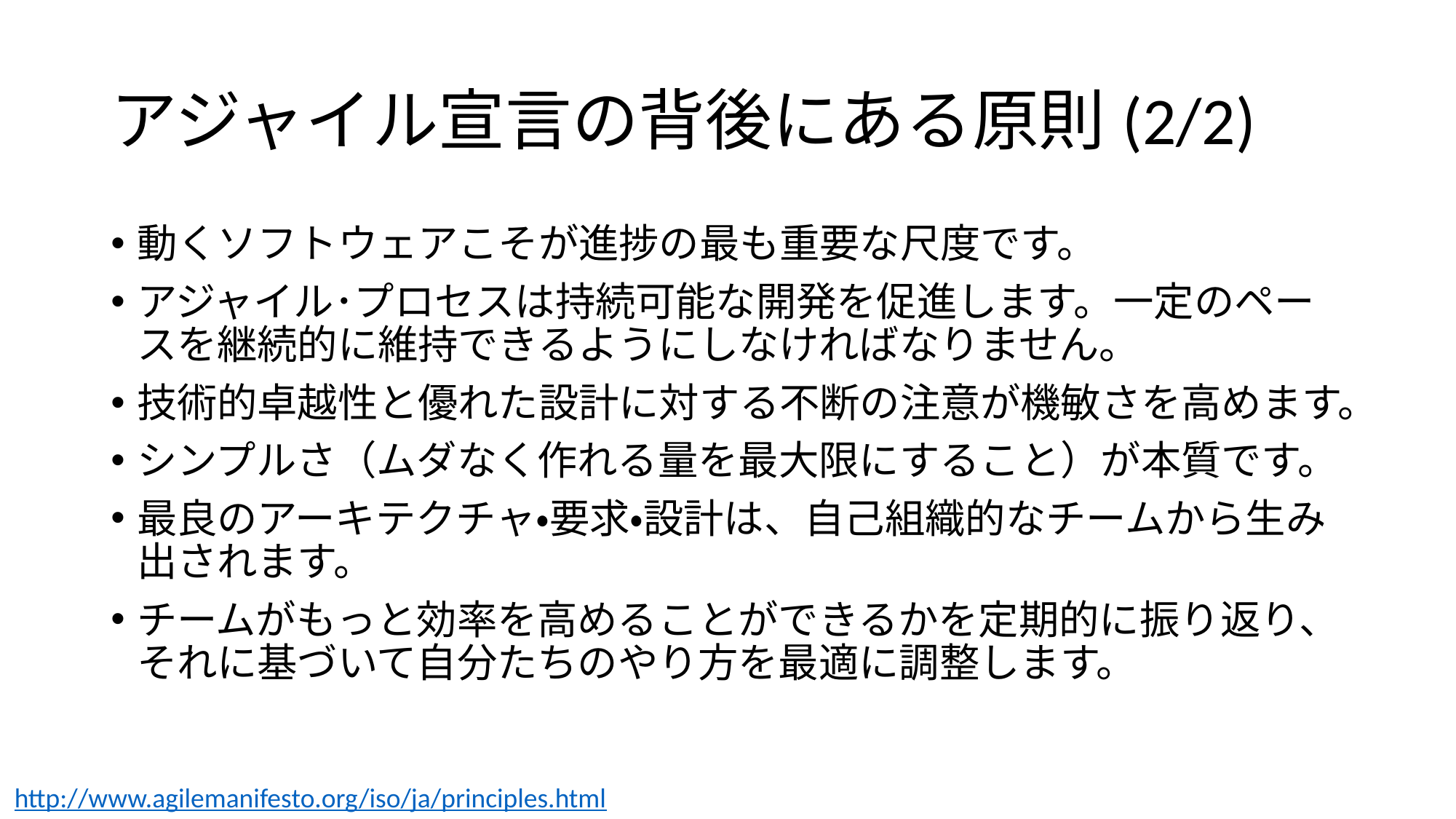

# アジャイル宣言の背後にある原則(2/2)
動くソフトウェアこそが進捗の最も重要な尺度です。
アジャイル･プロセスは持続可能な開発を促進します。一定のペースを継続的に維持できるようにしなければなりません。
技術的卓越性と優れた設計に対する不断の注意が機敏さを高めます。
シンプルさ（ムダなく作れる量を最大限にすること）が本質です。
最良のアーキテクチャ・要求・設計は、自己組織的なチームから生み出されます。
チームがもっと効率を高めることができるかを定期的に振り返り、それに基づいて自分たちのやり方を最適に調整します。
http://www.agilemanifesto.org/iso/ja/principles.html